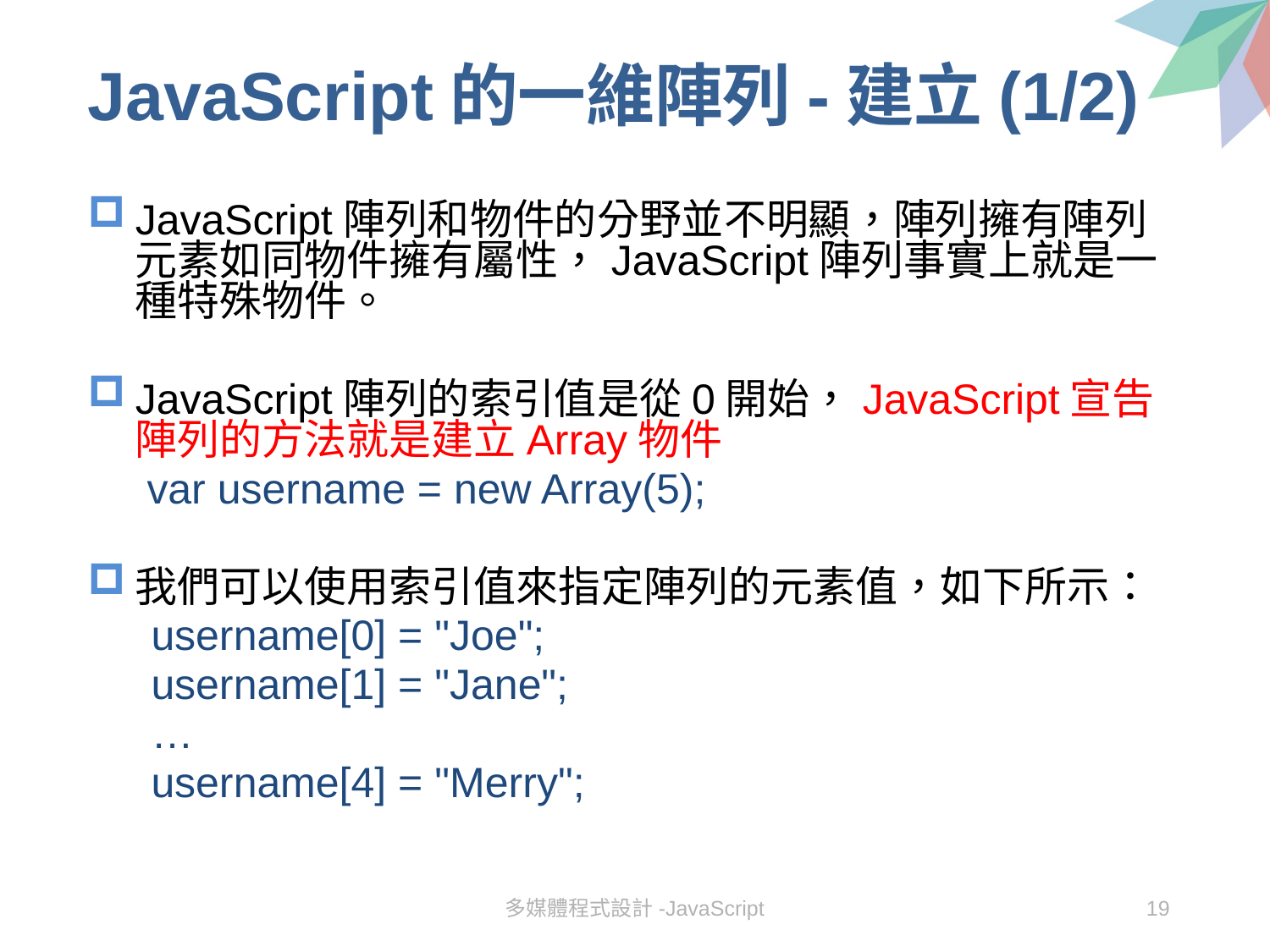

# JavaScript的一維陣列-建立(1/2)
JavaScript陣列和物件的分野並不明顯，陣列擁有陣列元素如同物件擁有屬性，JavaScript陣列事實上就是一種特殊物件。

JavaScript陣列的索引值是從0開始，JavaScript宣告陣列的方法就是建立Array物件
     var username = new Array(5);

我們可以使用索引值來指定陣列的元素值，如下所示：
username[0] = "Joe";
username[1] = "Jane";
…
username[4] = "Merry";
多媒體程式設計-JavaScript
19